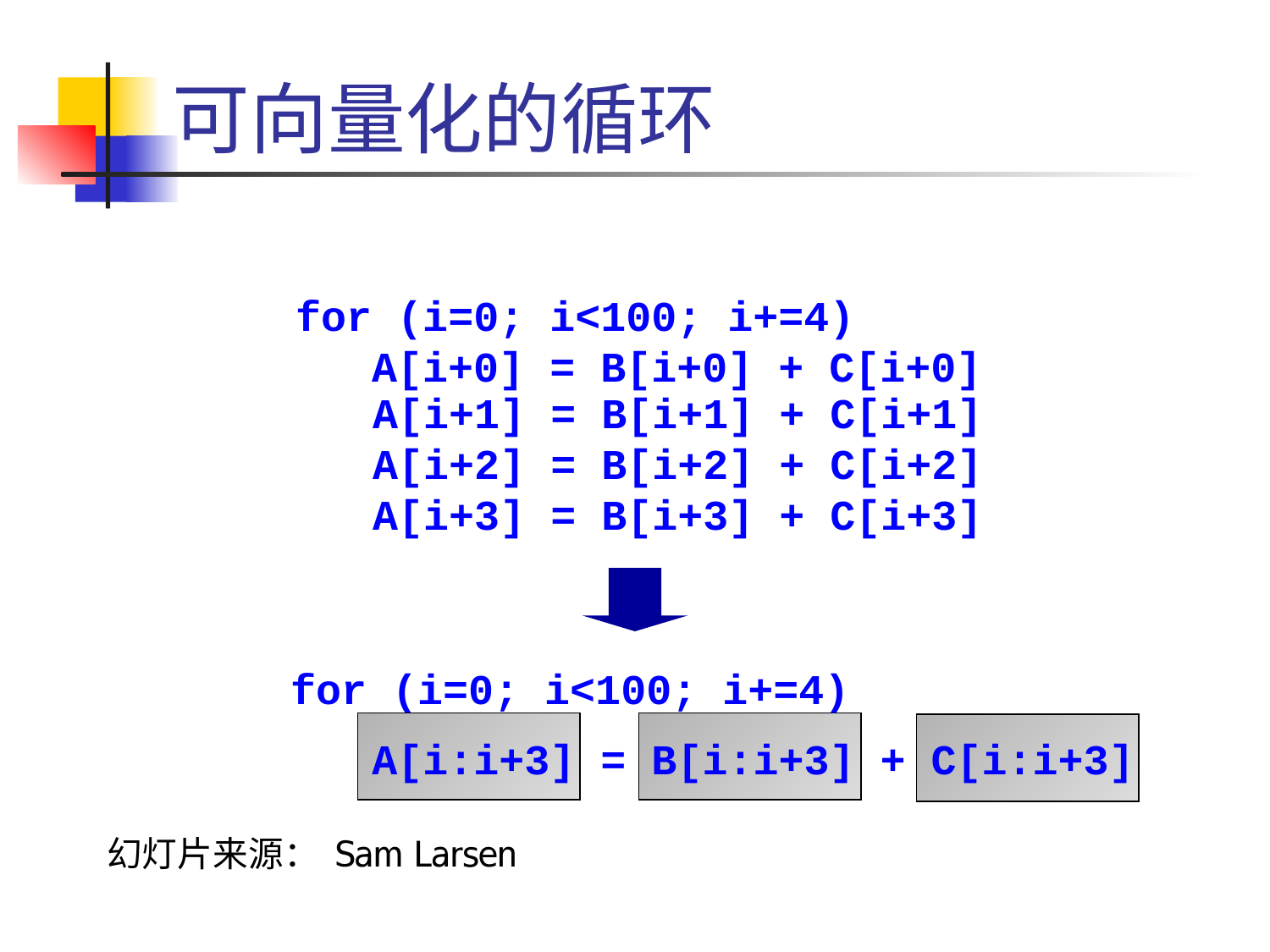

# 可向量化的循环

for (i=0; i<100; i+=4)
   A[i+0] = B[i+0] + C[i+0]
A[i+1] = B[i+1] + C[i+1]
A[i+2] = B[i+2] + C[i+2]
A[i+3] = B[i+3] + C[i+3]

for (i=0; i<100; i+=4)

A[i:i+3] = B[i:i+3] + C[i:i+3]
幻灯片来源： Sam Larsen